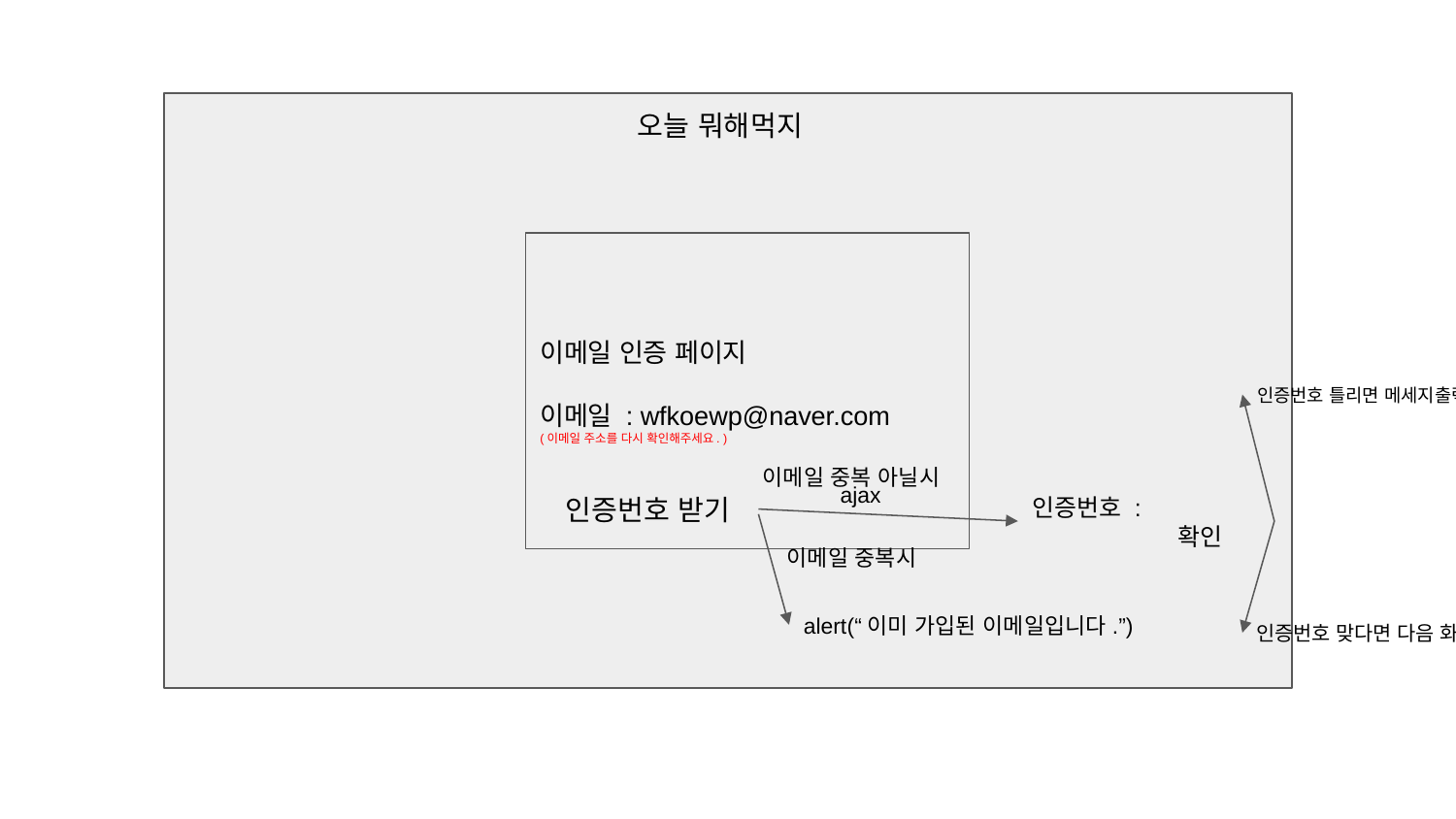

오늘 뭐해먹지
이메일 인증 페이지

이메일 : wfkoewp@naver.com
(이메일 주소를 다시 확인해주세요. )

인증번호 틀리면 메세지출력
이메일 중복 아닐시

   이메일 중복시
ajax
인증번호 받기
인증번호 :
확인
alert(“이미 가입된 이메일입니다.”)
인증번호 맞다면 다음 화면